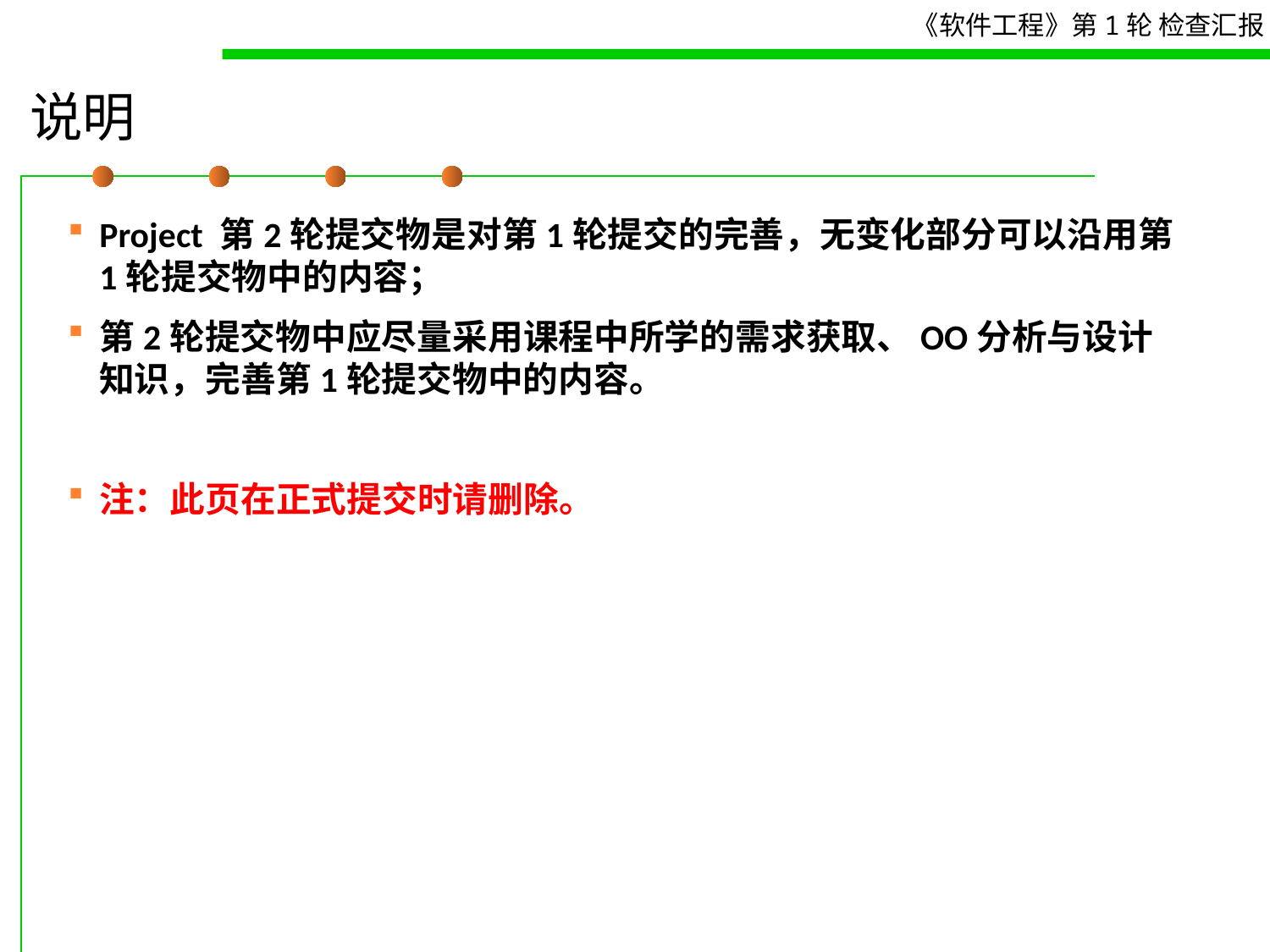

# 说明
Project 第2轮提交物是对第1轮提交的完善，无变化部分可以沿用第1轮提交物中的内容；
第2轮提交物中应尽量采用课程中所学的需求获取、OO分析与设计知识，完善第1轮提交物中的内容。

注：此页在正式提交时请删除。